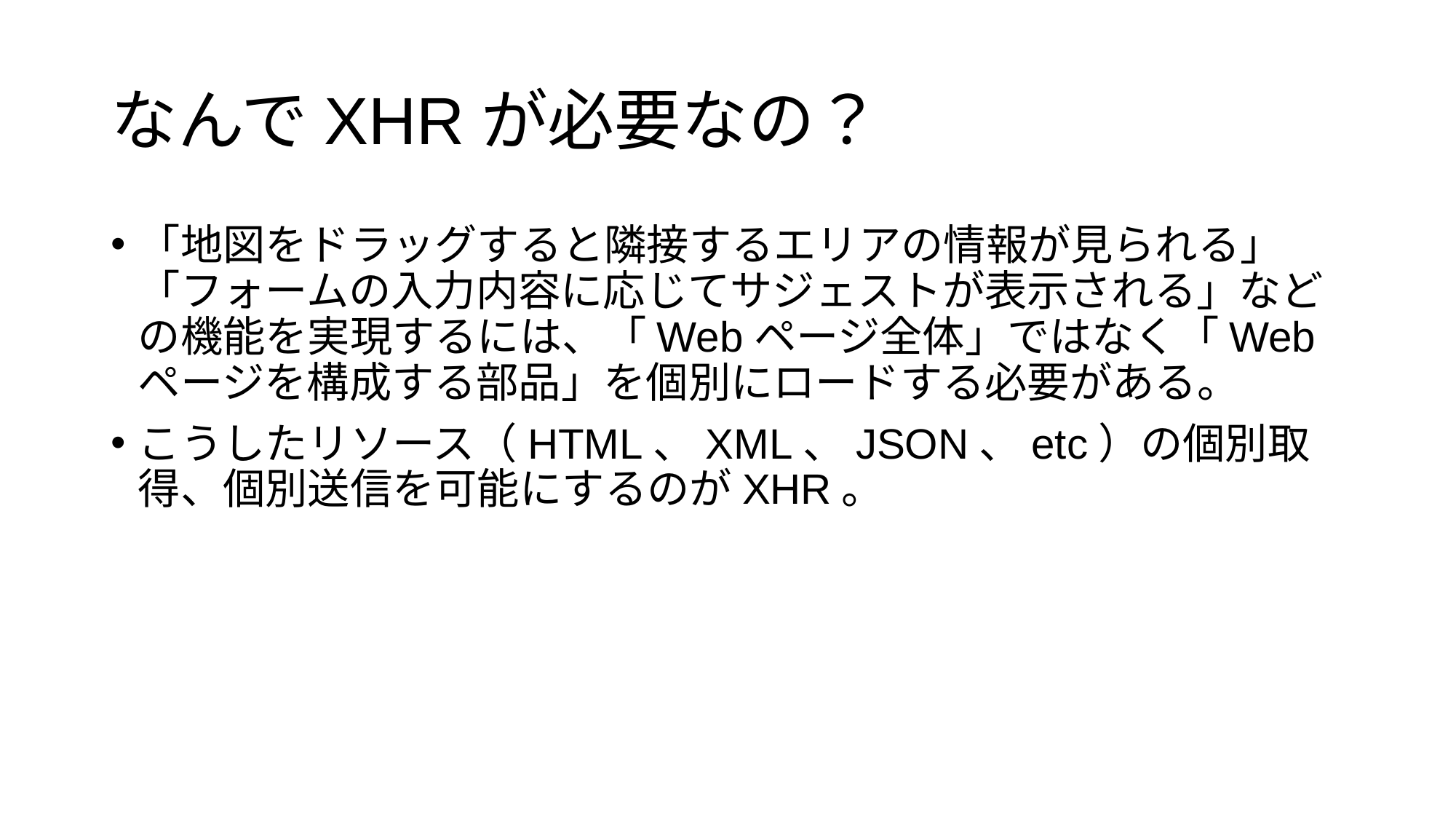

# なんでXHRが必要なの？
「地図をドラッグすると隣接するエリアの情報が見られる」「フォームの入力内容に応じてサジェストが表示される」などの機能を実現するには、「Webページ全体」ではなく「Webページを構成する部品」を個別にロードする必要がある。
こうしたリソース（HTML、XML、JSON、etc）の個別取得、個別送信を可能にするのがXHR。